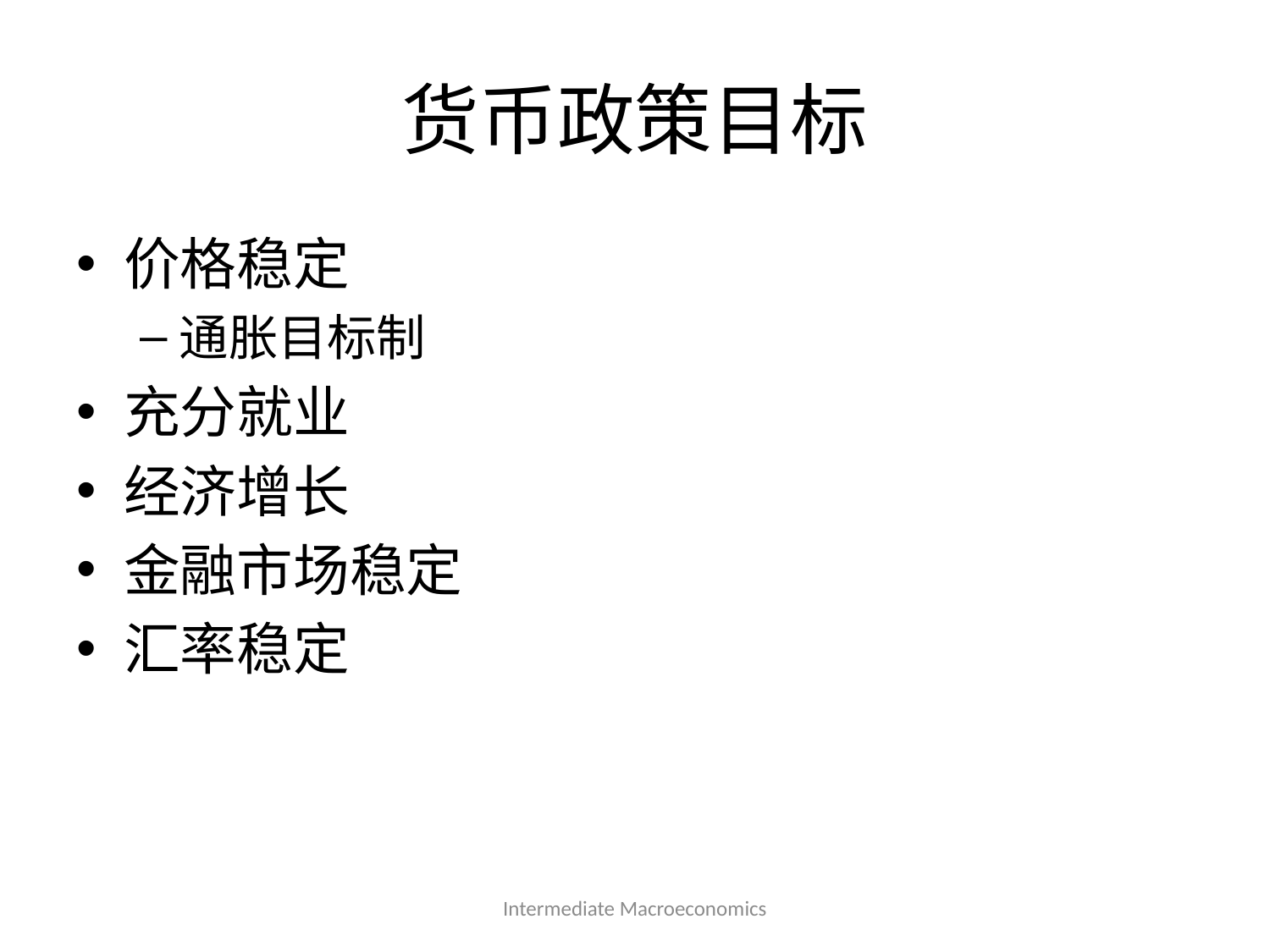

# 货币政策目标
价格稳定
通胀目标制
充分就业
经济增长
金融市场稳定
汇率稳定
Intermediate Macroeconomics